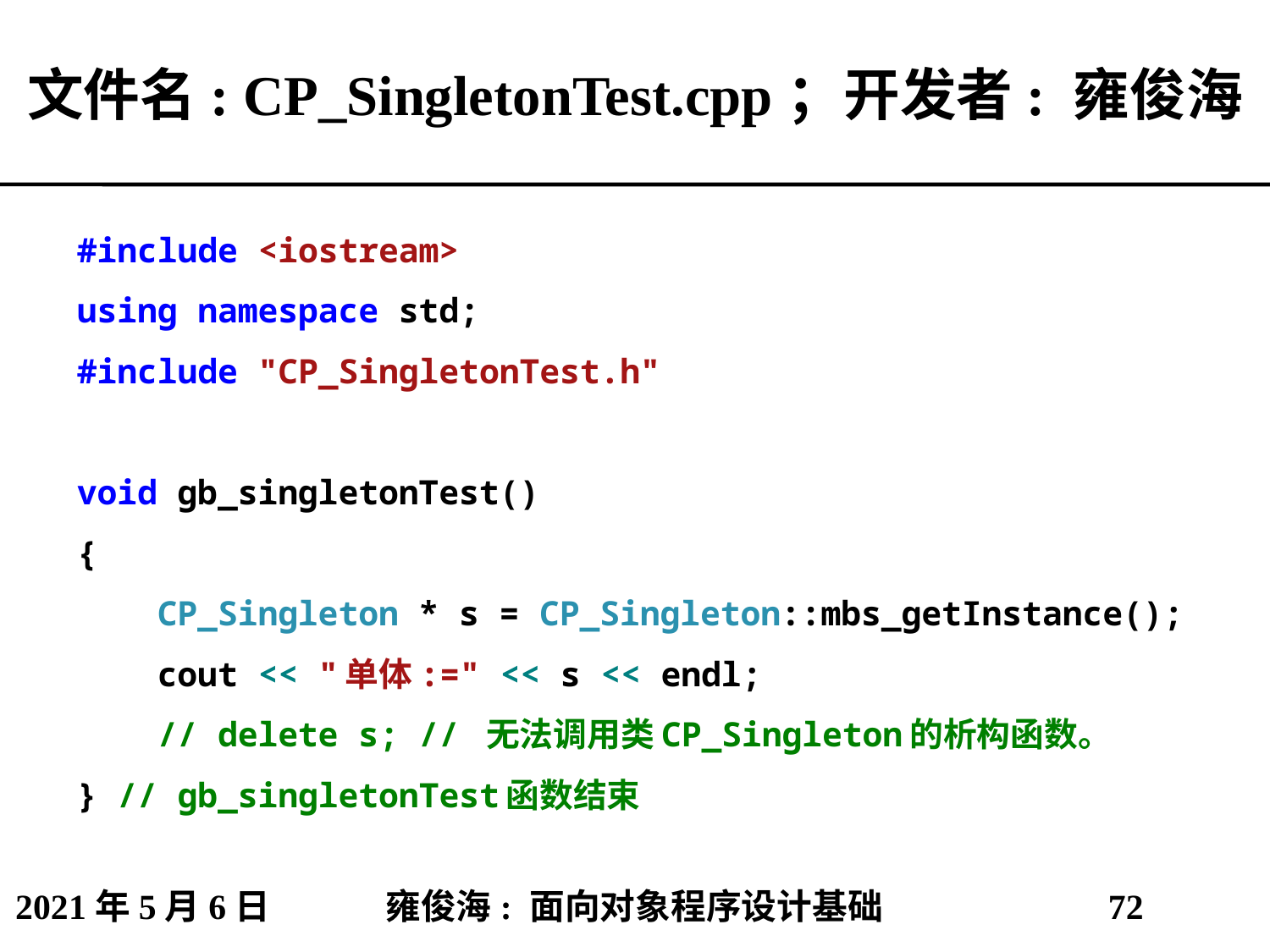

# 文件名: CP_SingletonTest.cpp；开发者: 雍俊海

#include <iostream>
using namespace std;
#include "CP_SingletonTest.h"

void gb_singletonTest()
{
    CP_Singleton * s = CP_Singleton::mbs_getInstance();
    cout << "单体:=" << s << endl;
    // delete s; // 无法调用类CP_Singleton的析构函数。
} // gb_singletonTest函数结束
2021年5月6日
雍俊海: 面向对象程序设计基础
72